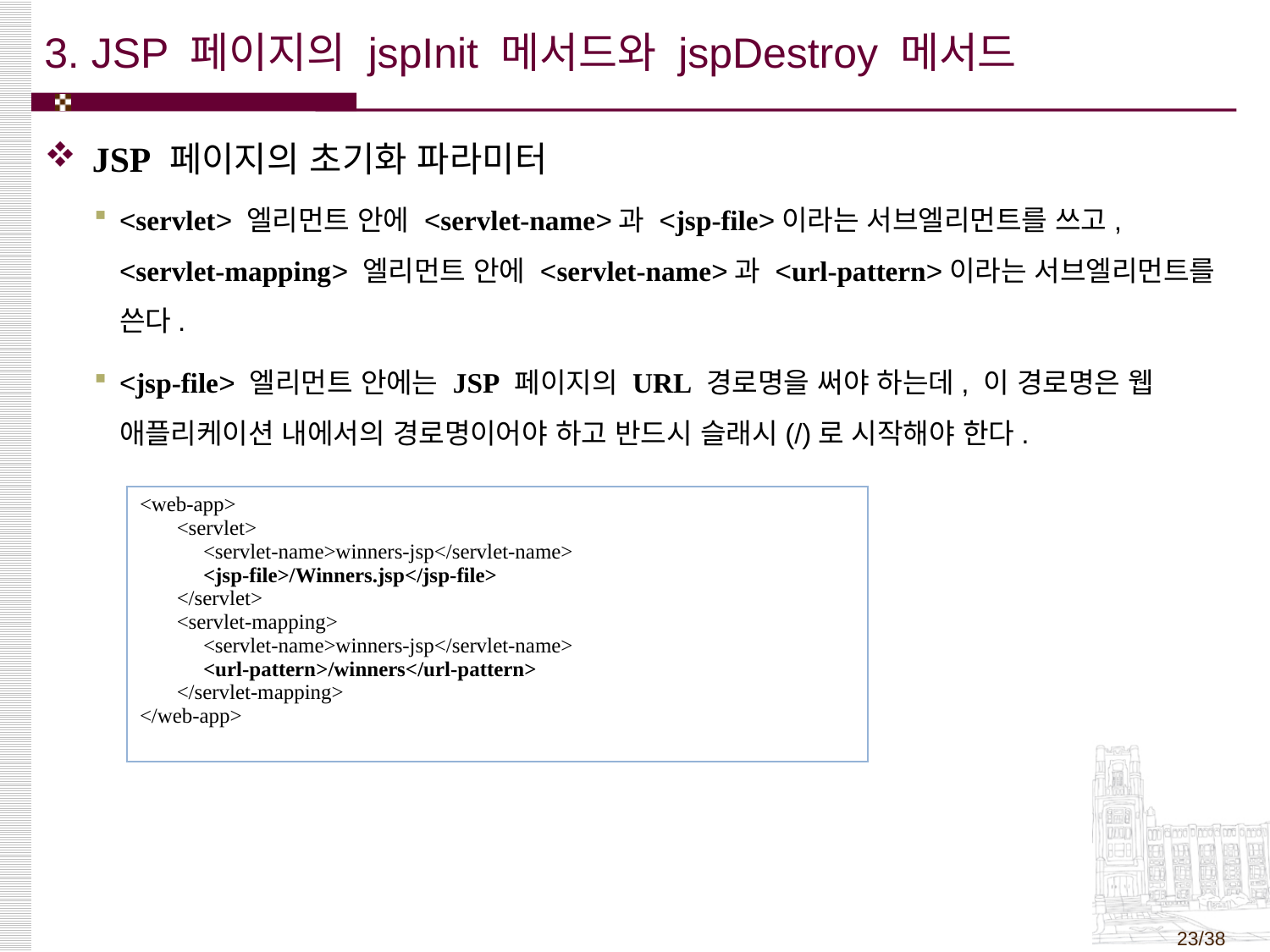

# 3. JSP 페이지의 jspInit 메서드와 jspDestroy 메서드
JSP 페이지의 초기화 파라미터
<servlet> 엘리먼트 안에 <servlet-name>과 <jsp-file>이라는 서브엘리먼트를 쓰고, <servlet-mapping> 엘리먼트 안에 <servlet-name>과 <url-pattern>이라는 서브엘리먼트를 쓴다.
<jsp-file> 엘리먼트 안에는 JSP 페이지의 URL 경로명을 써야 하는데, 이 경로명은 웹 애플리케이션 내에서의 경로명이어야 하고 반드시 슬래시(/)로 시작해야 한다.

| <web-app> <servlet> <servlet-name>winners-jsp</servlet-name> <jsp-file>/Winners.jsp</jsp-file> </servlet> <servlet-mapping> <servlet-name>winners-jsp</servlet-name> <url-pattern>/winners</url-pattern> </servlet-mapping> </web-app> |
| --- |